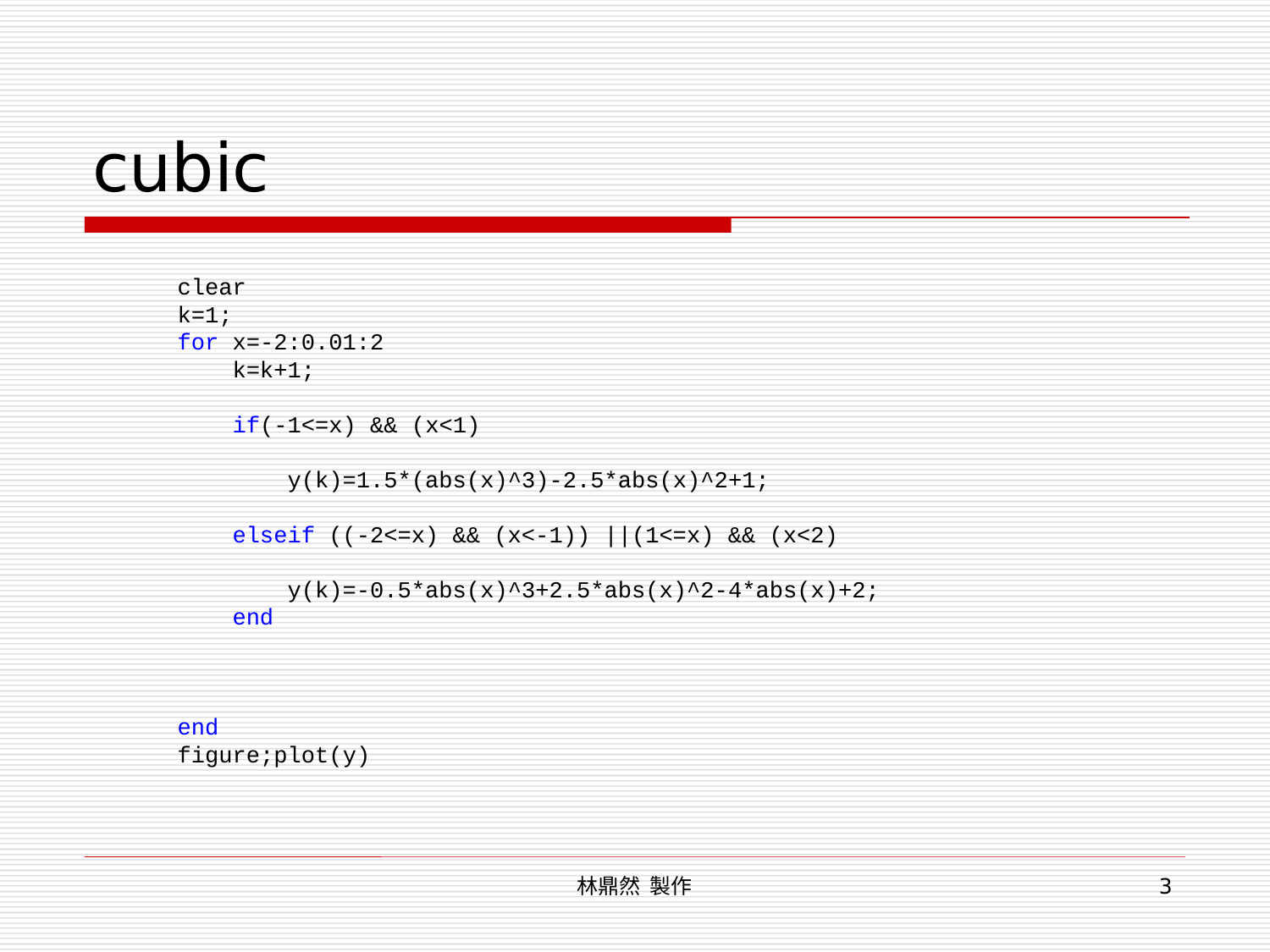

# cubic
clear
k=1;
for x=-2:0.01:2
    k=k+1;

    if(-1<=x) && (x<1)

        y(k)=1.5*(abs(x)^3)-2.5*abs(x)^2+1;

    elseif ((-2<=x) && (x<-1)) ||(1<=x) && (x<2)

        y(k)=-0.5*abs(x)^3+2.5*abs(x)^2-4*abs(x)+2;
    end

end
figure;plot(y)
林鼎然  製作
3